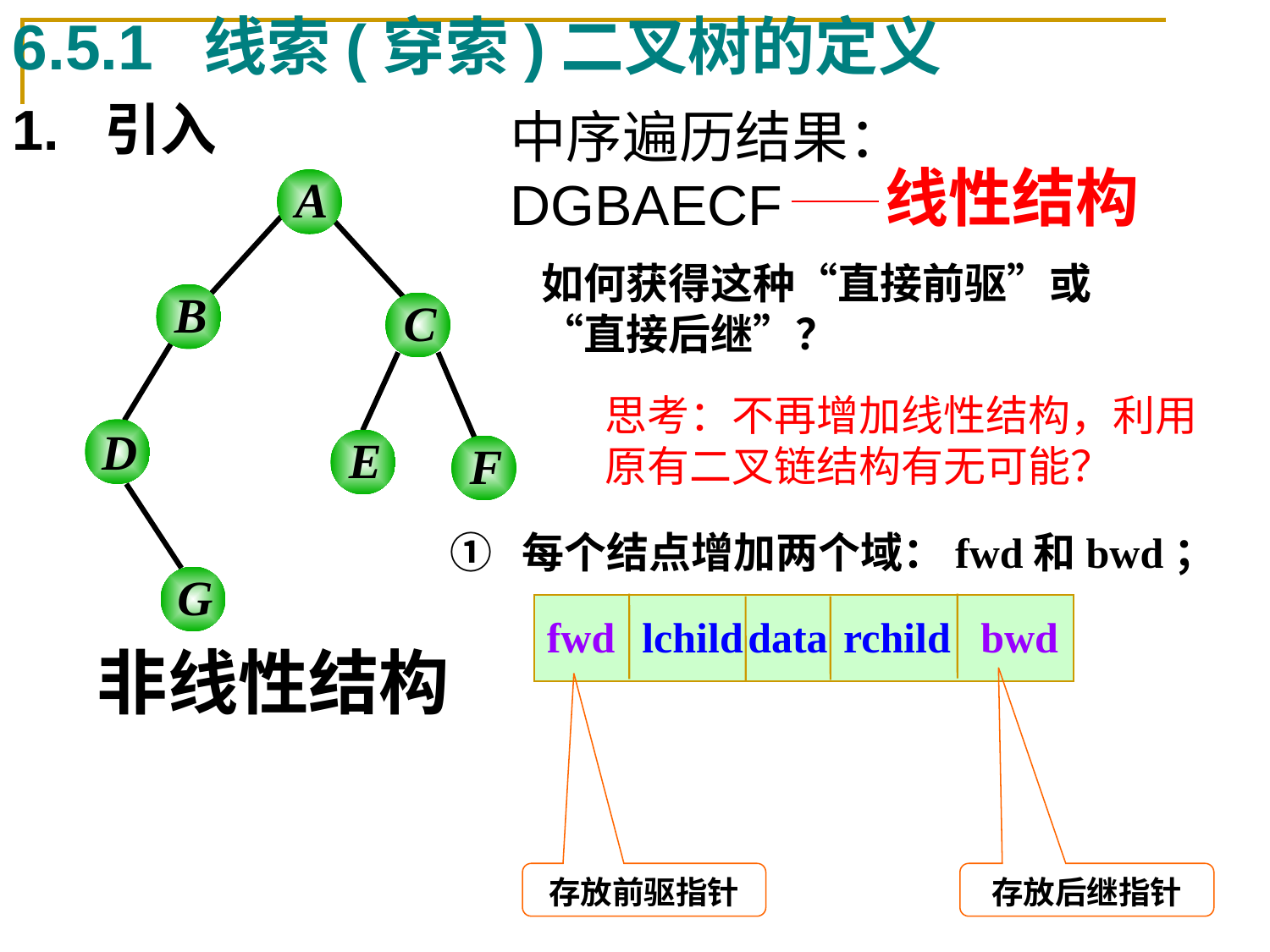

6.5.1  线索(穿索)二叉树的定义
1.  引入
中序遍历结果：DGBAECF
线性结构
A

B

C

D

E

F

G

如何获得这种“直接前驱”或“直接后继”？
思考：不再增加线性结构，利用原有二叉链结构有无可能？
①  每个结点增加两个域：fwd和bwd；

fwd
lchild
data
rchild
bwd
非线性结构
存放前驱指针
存放后继指针